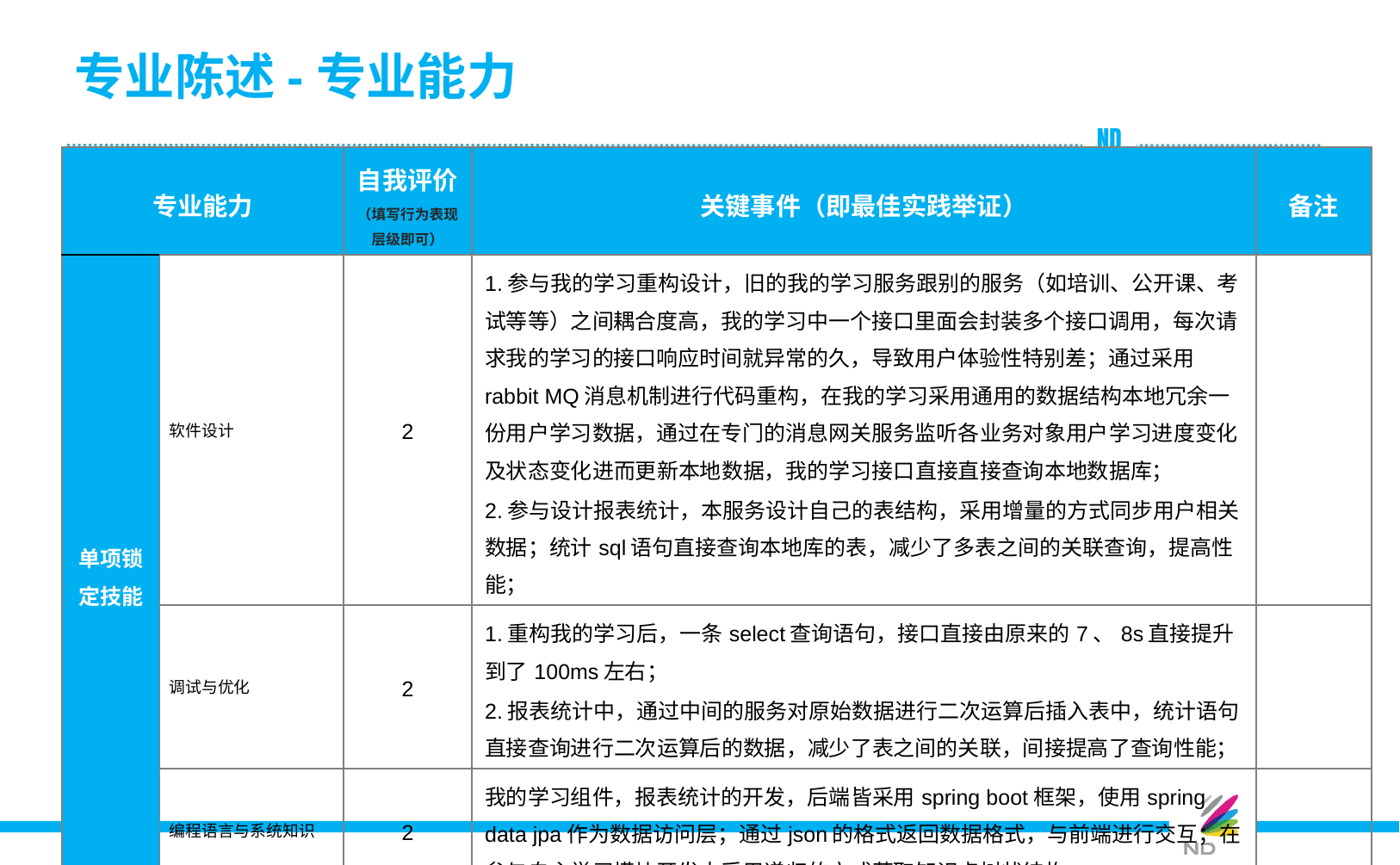

# 专业陈述-专业能力
| 专业能力 |  | 自我评价 （填写行为表现层级即可） | 关键事件（即最佳实践举证） | 备注 |
| --- | --- | --- | --- | --- |
| 单项锁定技能 | 软件设计 | 2 | 1.参与我的学习重构设计，旧的我的学习服务跟别的服务（如培训、公开课、考试等等）之间耦合度高，我的学习中一个接口里面会封装多个接口调用，每次请求我的学习的接口响应时间就异常的久，导致用户体验性特别差；通过采用rabbit MQ消息机制进行代码重构，在我的学习采用通用的数据结构本地冗余一份用户学习数据，通过在专门的消息网关服务监听各业务对象用户学习进度变化及状态变化进而更新本地数据，我的学习接口直接直接查询本地数据库； 2.参与设计报表统计，本服务设计自己的表结构，采用增量的方式同步用户相关数据；统计sql语句直接查询本地库的表，减少了多表之间的关联查询，提高性能； |  |
|  | 调试与优化 | 2 | 1.重构我的学习后，一条select查询语句，接口直接由原来的7、8s直接提升到了100ms左右； 2.报表统计中，通过中间的服务对原始数据进行二次运算后插入表中，统计语句直接查询进行二次运算后的数据，减少了表之间的关联，间接提高了查询性能； |  |
|  | 编程语言与系统知识 | 2 | 我的学习组件，报表统计的开发，后端皆采用spring boot框架，使用spring data jpa作为数据访问层；通过json的格式返回数据格式，与前端进行交互；在参与自主学习模块开发中采用递归的方式获取知识点树状结构； |  |
6